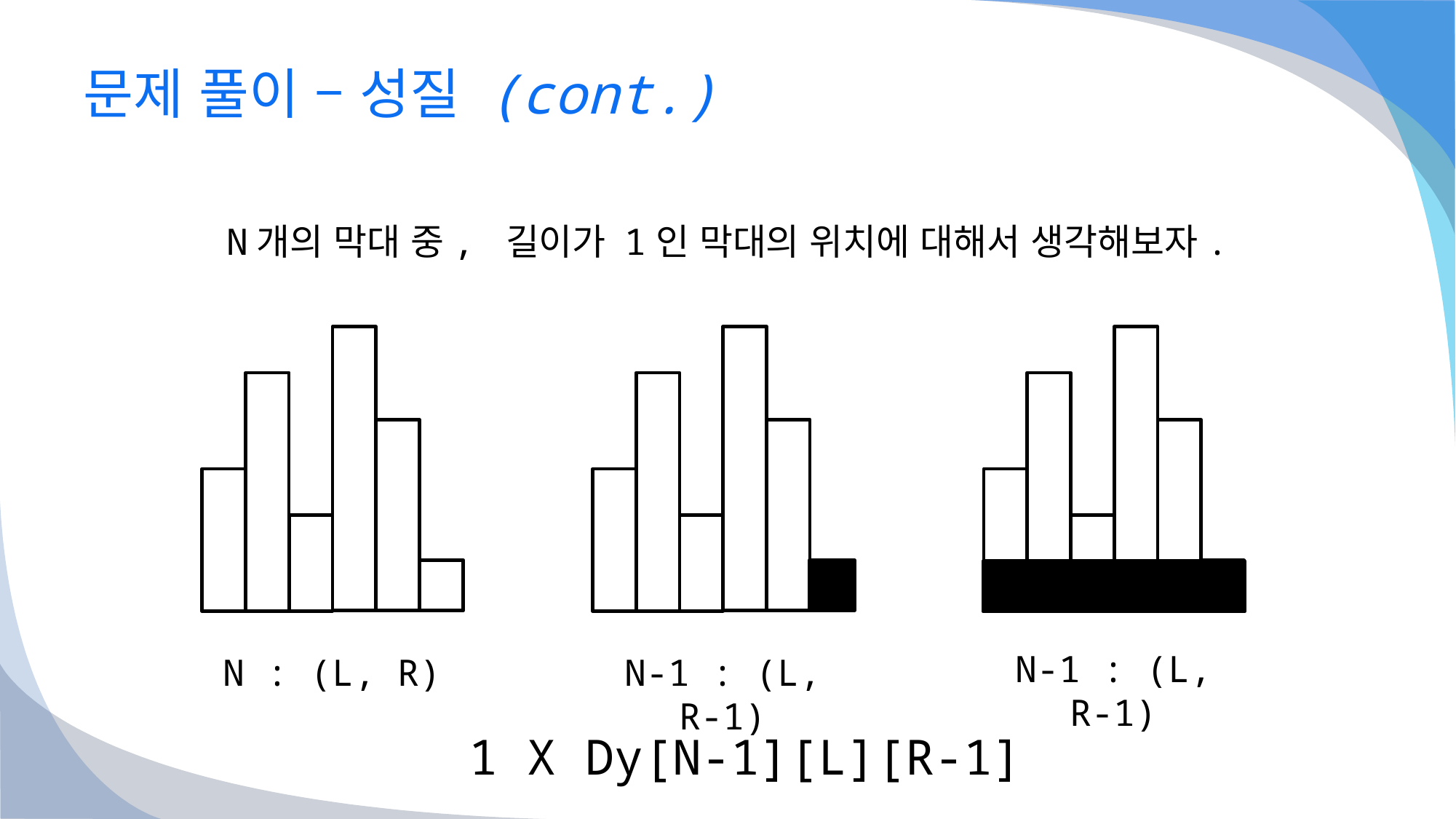

# 문제 풀이 – 성질 (cont.)

N개의 막대 중, 길이가 1인 막대의 위치에 대해서 생각해보자.

N-1 : (L, R-1)
N-1 : (L, R-1)
N : (L, R)
1 X Dy[N-1][L][R-1]